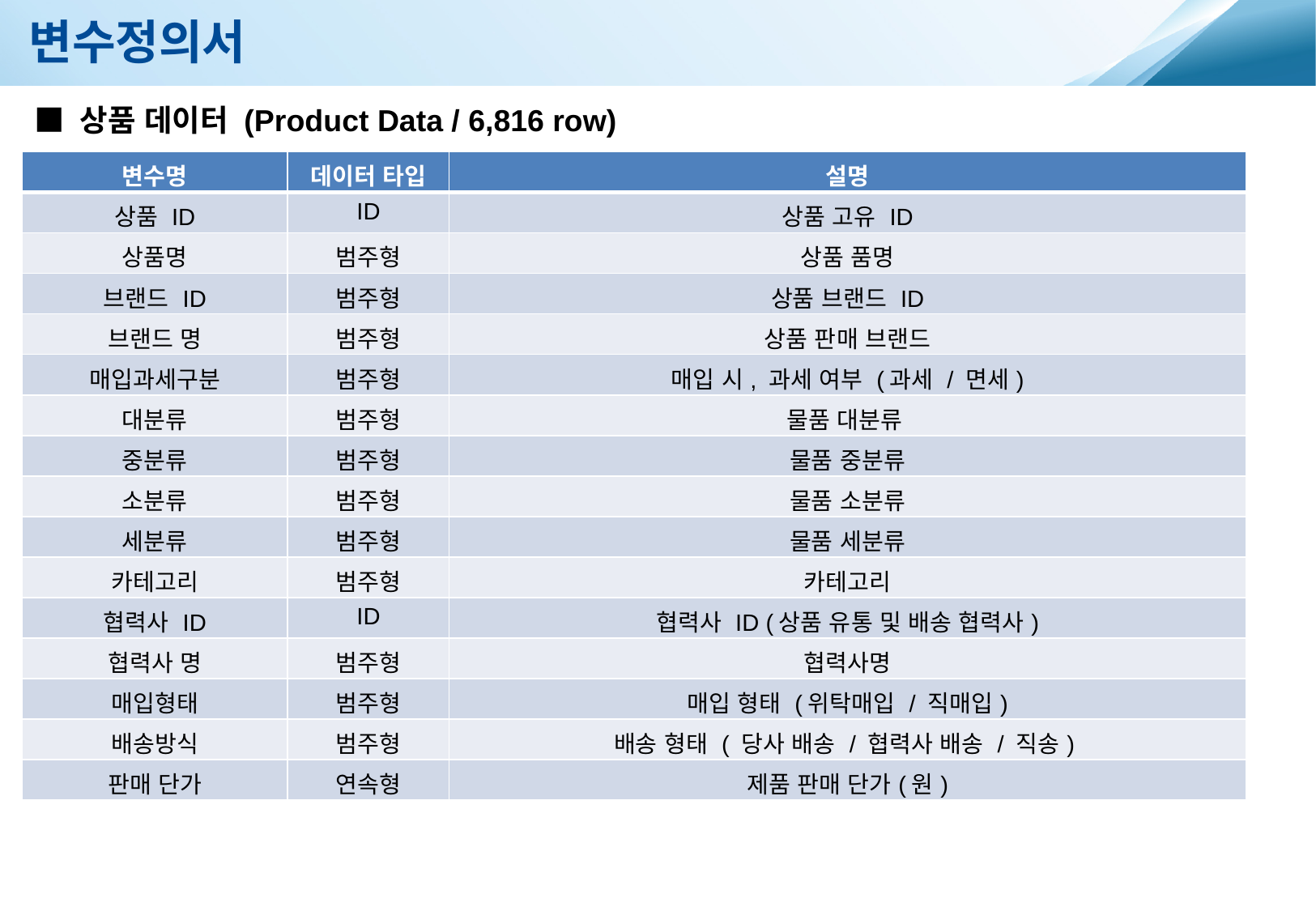

변수정의서
■ 상품 데이터 (Product Data / 6,816 row)
| 변수명 | 데이터 타입 | 설명 |
| --- | --- | --- |
| 상품 ID | ID | 상품 고유 ID |
| 상품명 | 범주형 | 상품 품명 |
| 브랜드 ID | 범주형 | 상품 브랜드 ID |
| 브랜드 명 | 범주형 | 상품 판매 브랜드 |
| 매입과세구분 | 범주형 | 매입 시, 과세 여부 (과세 / 면세) |
| 대분류 | 범주형 | 물품 대분류 |
| 중분류 | 범주형 | 물품 중분류 |
| 소분류 | 범주형 | 물품 소분류 |
| 세분류 | 범주형 | 물품 세분류 |
| 카테고리 | 범주형 | 카테고리 |
| 협력사 ID | ID | 협력사 ID (상품 유통 및 배송 협력사) |
| 협력사 명 | 범주형 | 협력사명 |
| 매입형태 | 범주형 | 매입 형태 (위탁매입 / 직매입) |
| 배송방식 | 범주형 | 배송 형태 ( 당사 배송 / 협력사 배송 / 직송) |
| 판매 단가 | 연속형 | 제품 판매 단가(원) |